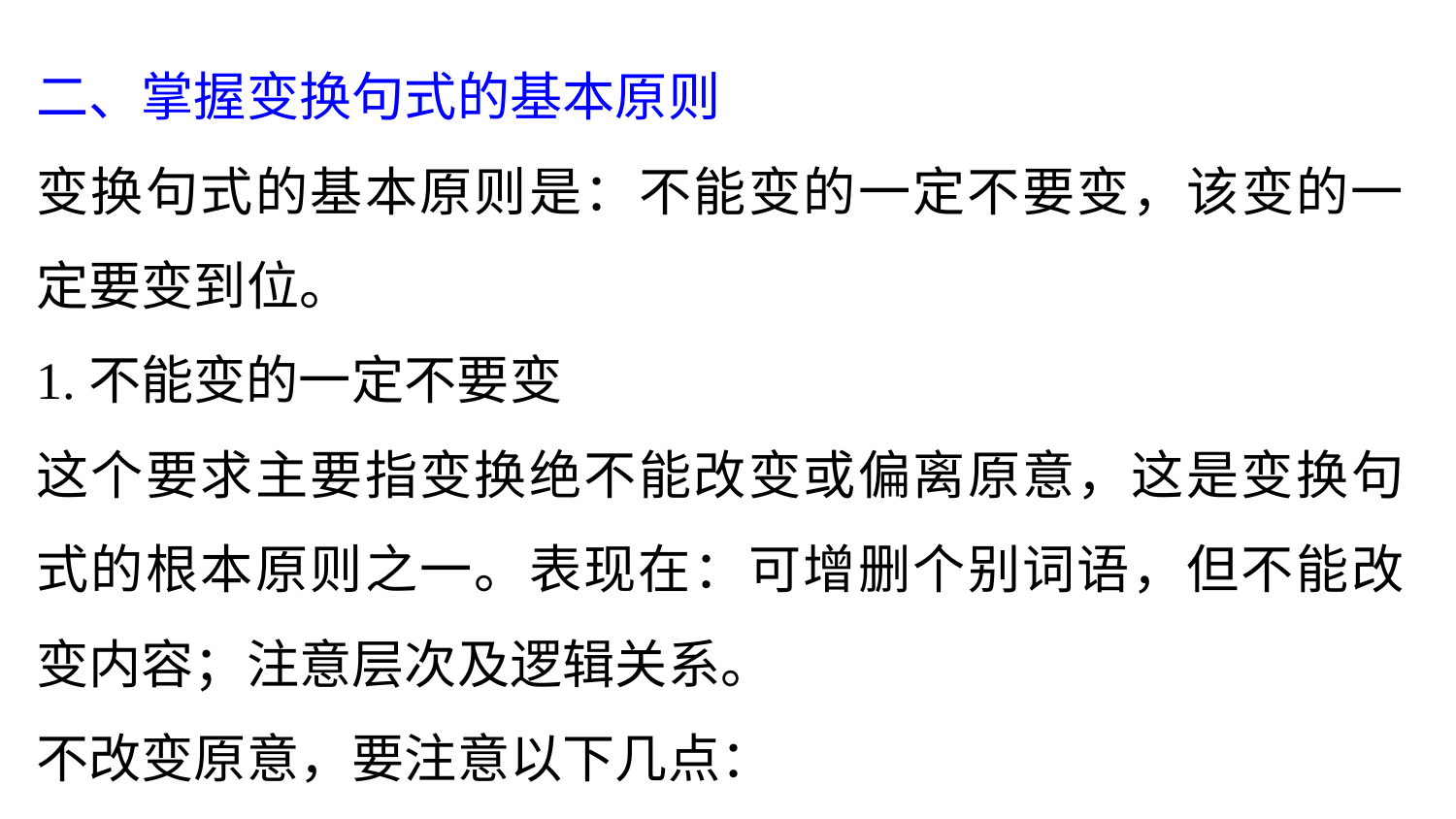

二、掌握变换句式的基本原则
变换句式的基本原则是：不能变的一定不要变，该变的一定要变到位。
1.不能变的一定不要变
这个要求主要指变换绝不能改变或偏离原意，这是变换句式的根本原则之一。表现在：可增删个别词语，但不能改变内容；注意层次及逻辑关系。
不改变原意，要注意以下几点：